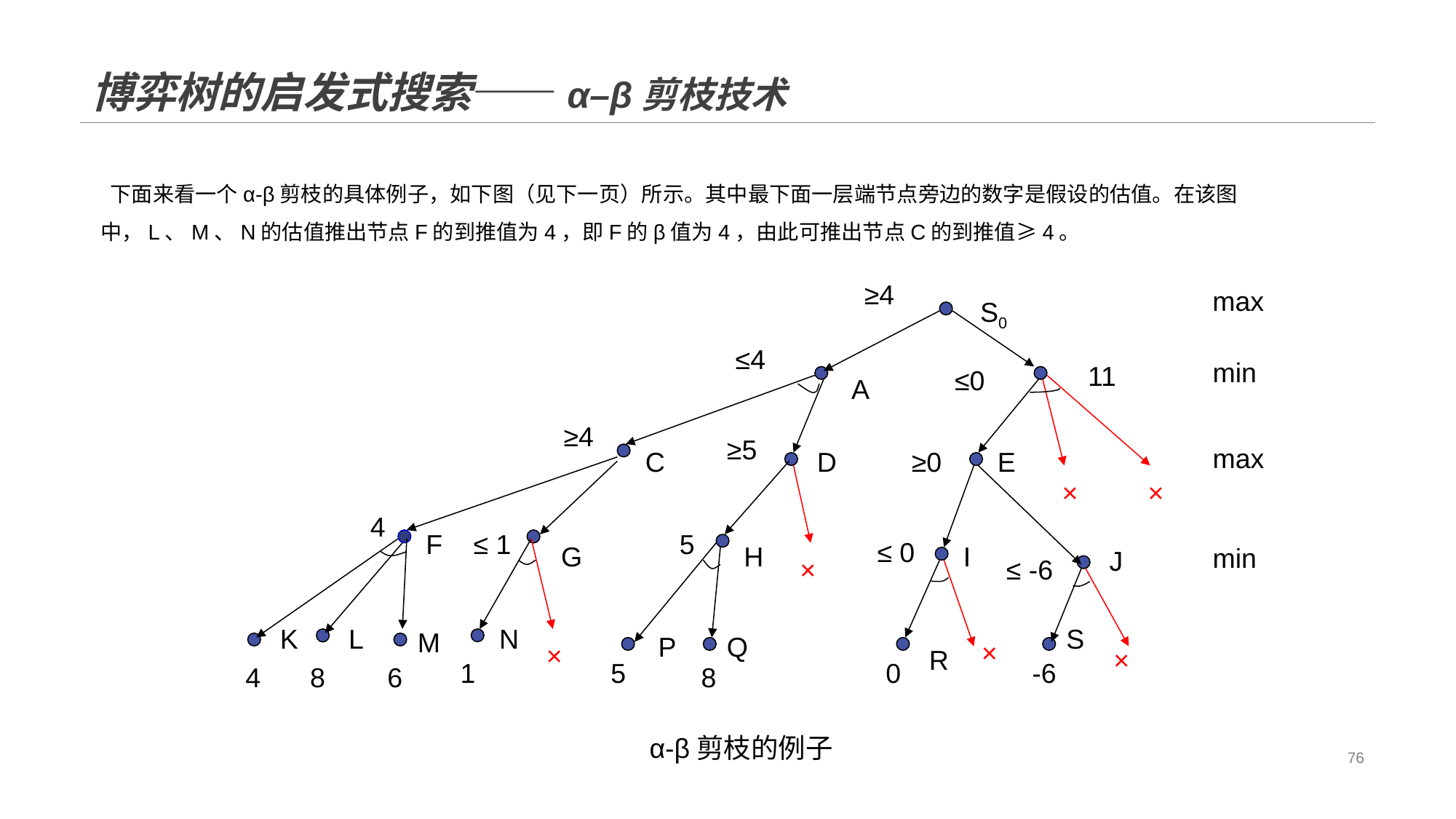

# 博弈树的启发式搜索——α–β剪枝技术

 下面来看一个α-β剪枝的具体例子，如下图（见下一页）所示。其中最下面一层端节点旁边的数字是假设的估值。在该图中，L、M、N的估值推出节点F的到推值为4，即F的β值为4，由此可推出节点C的到推值≥4。
≥4
S0

≤4
11
≤0

A

≥4
≥5
≥0
C
D
E

×
×
4
≤ 1
F
5

≤ 0

G

H
I

J

≤ -6

×

K
L
N
S
M
P
Q

×

×

R

×
1
5
0
-6
4
8
6
8
max
min
max
min
α-β剪枝的例子
76